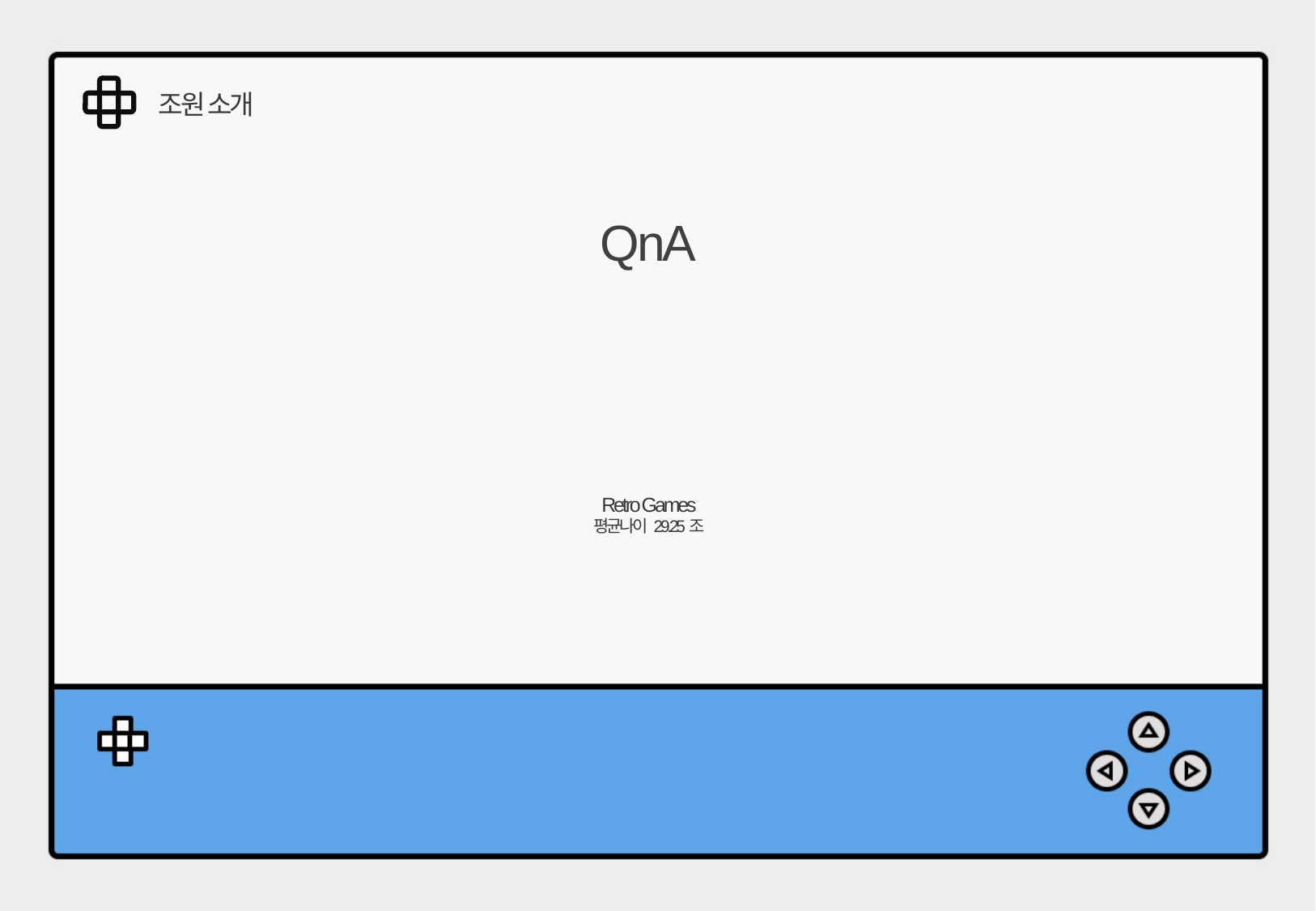

조원 소개
QnA
Retro Games
평균나이 29.25조